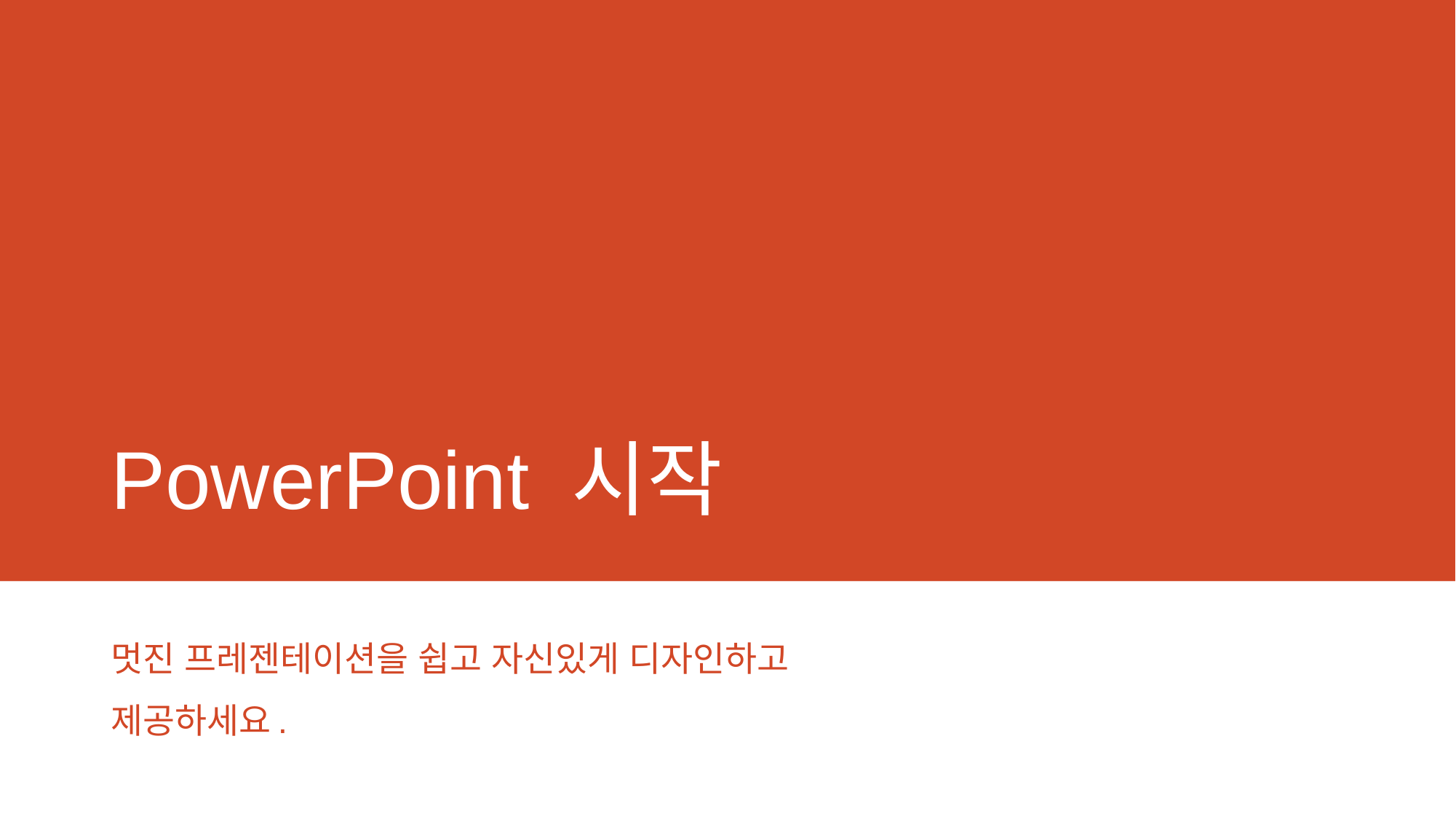

# PowerPoint 시작
멋진 프레젠테이션을 쉽고 자신있게 디자인하고 제공하세요.